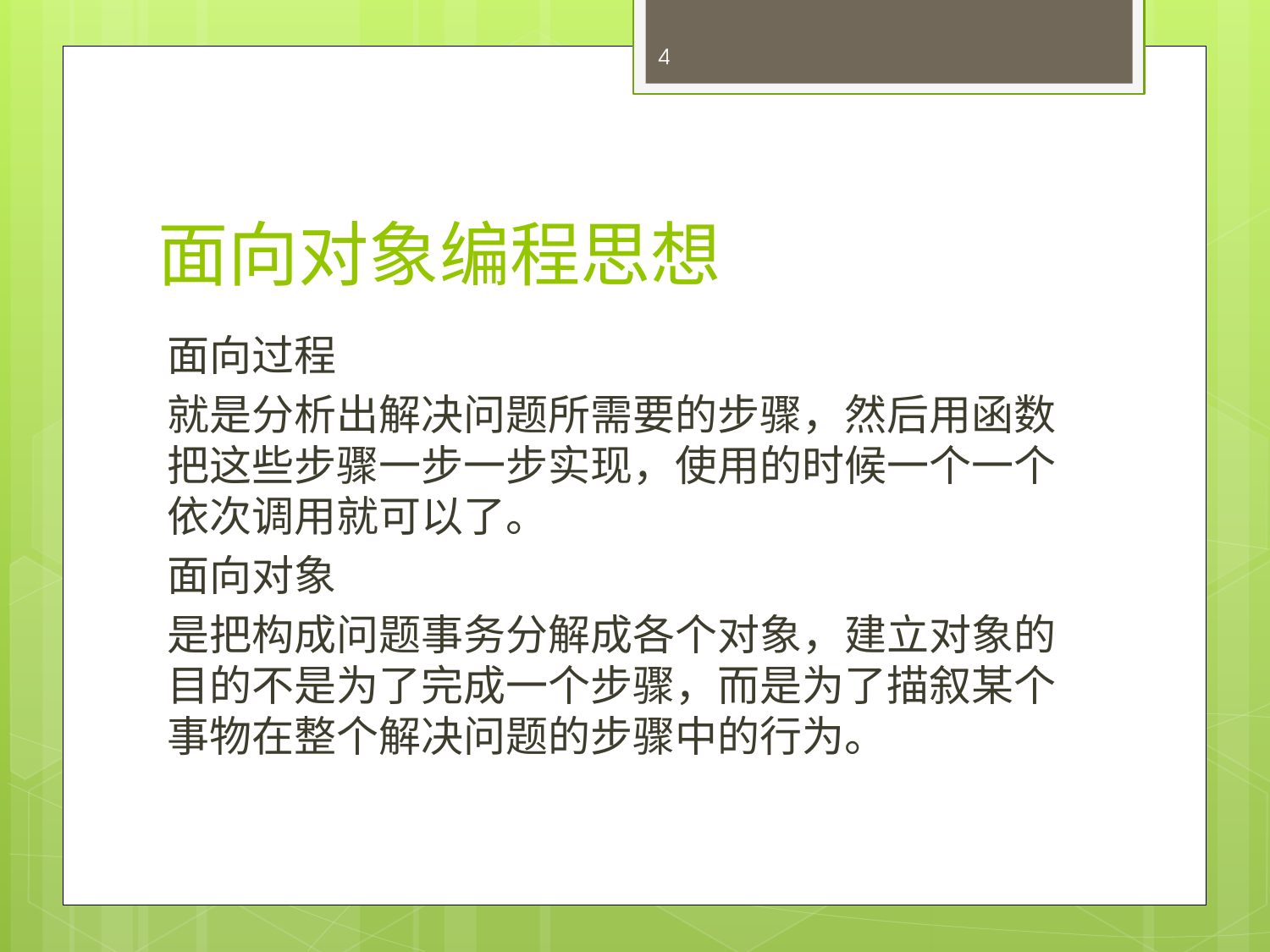

4
# 面向对象编程思想
面向过程
就是分析出解决问题所需要的步骤，然后用函数把这些步骤一步一步实现，使用的时候一个一个依次调用就可以了。
面向对象
是把构成问题事务分解成各个对象，建立对象的目的不是为了完成一个步骤，而是为了描叙某个事物在整个解决问题的步骤中的行为。